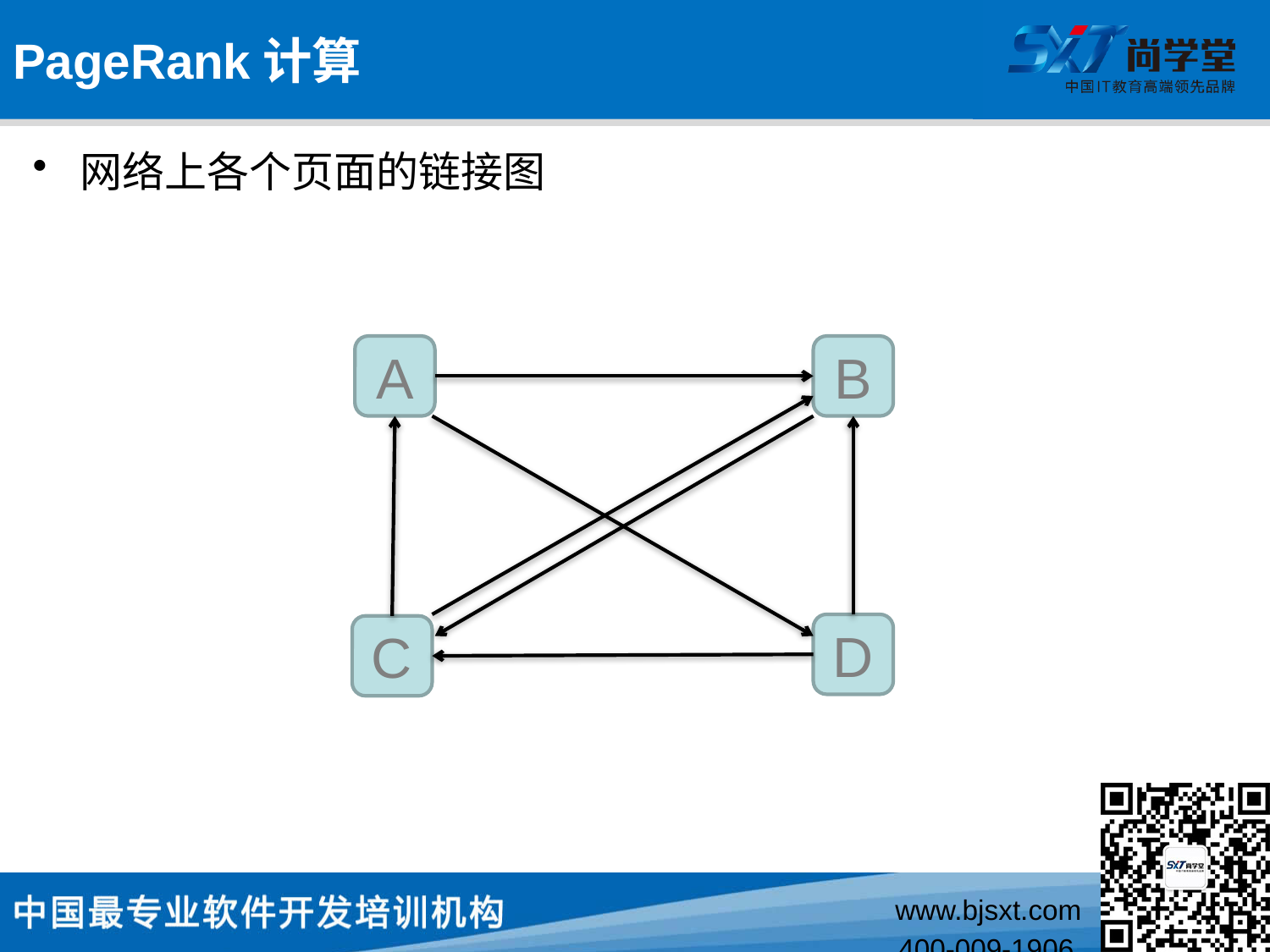

# PageRank计算
网络上各个页面的链接图

A
B
D
C